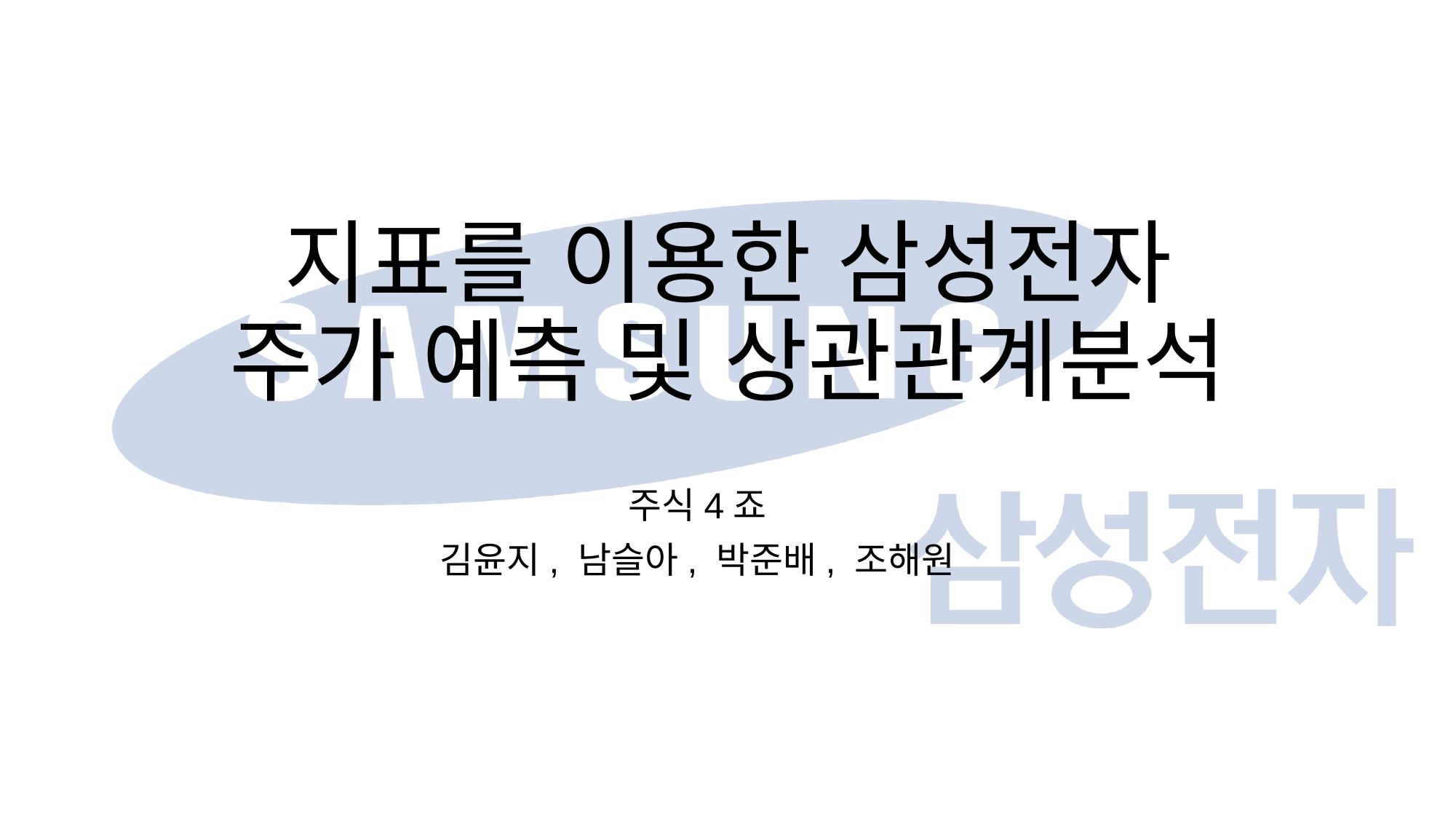

# 지표를 이용한 삼성전자 주가 예측 및 상관관계분석

주식4죠
김윤지, 남슬아, 박준배, 조해원